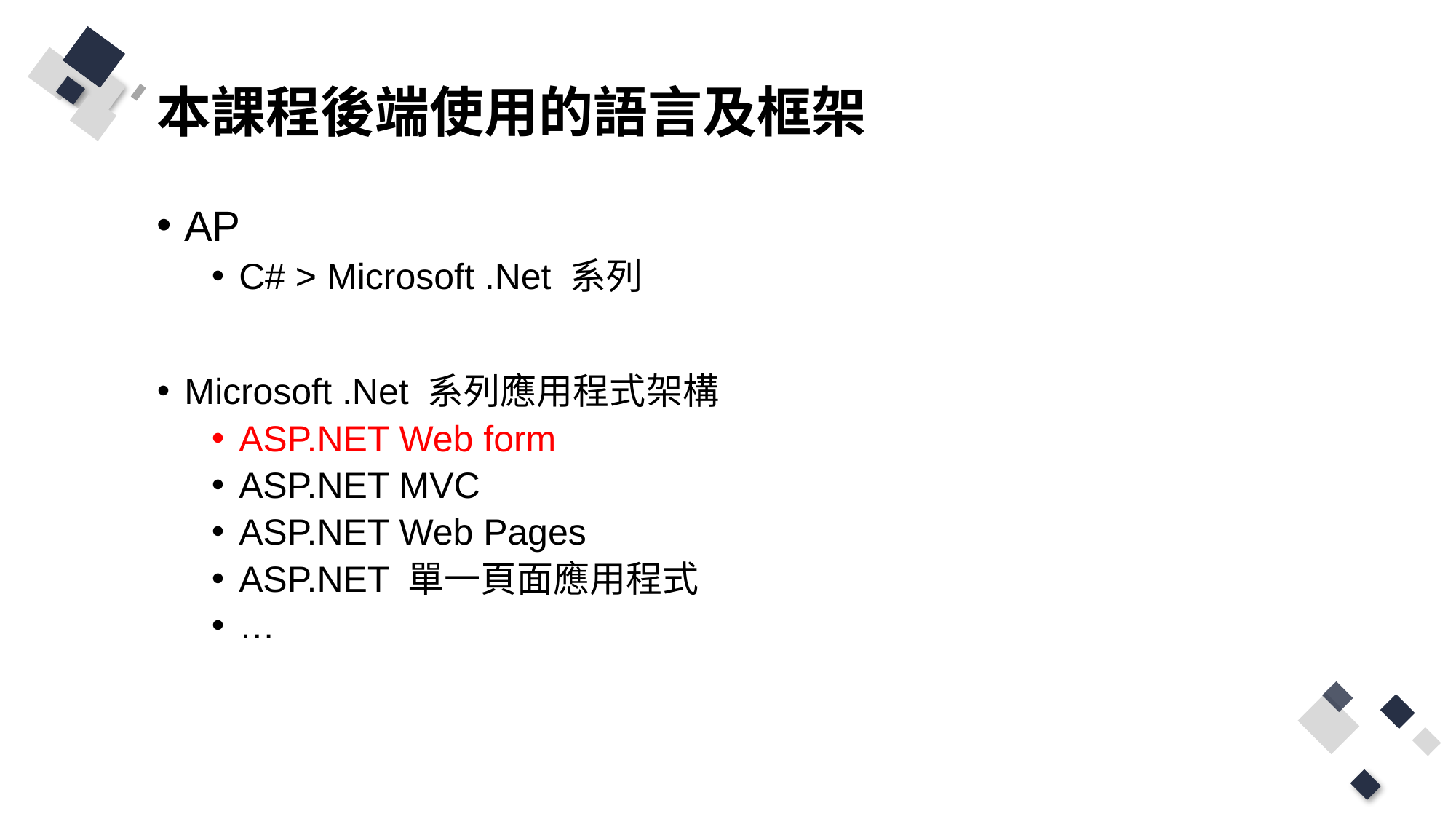

# 本課程後端使用的語言及框架
AP
C# > Microsoft .Net 系列

Microsoft .Net 系列應用程式架構
ASP.NET Web form
ASP.NET MVC
ASP.NET Web Pages
ASP.NET 單一頁面應用程式
…